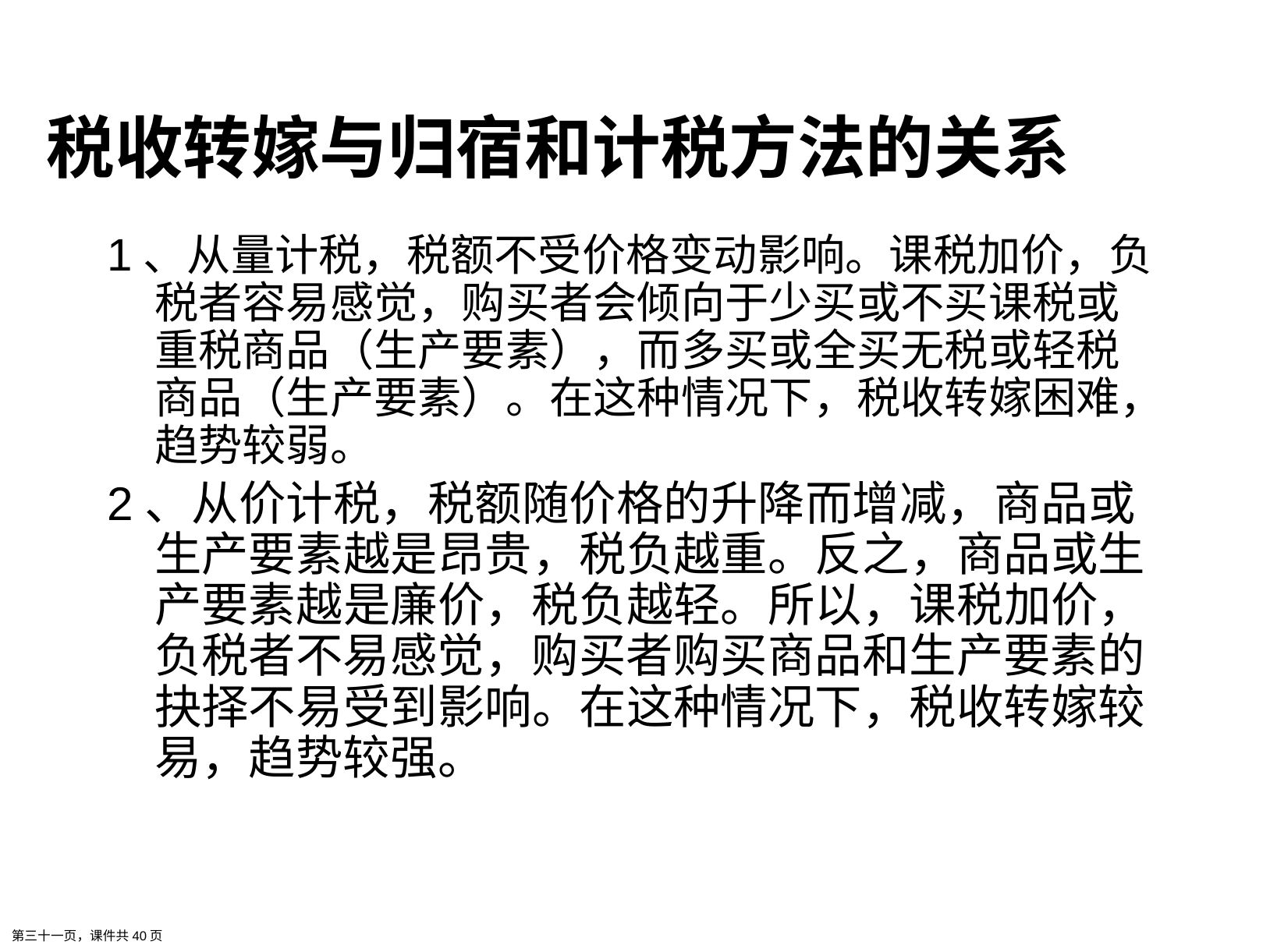

税收转嫁与归宿和计税方法的关系
1、从量计税，税额不受价格变动影响。课税加价，负税者容易感觉，购买者会倾向于少买或不买课税或重税商品（生产要素），而多买或全买无税或轻税商品（生产要素）。在这种情况下，税收转嫁困难，趋势较弱。
2、从价计税，税额随价格的升降而增减，商品或生产要素越是昂贵，税负越重。反之，商品或生产要素越是廉价，税负越轻。所以，课税加价，负税者不易感觉，购买者购买商品和生产要素的抉择不易受到影响。在这种情况下，税收转嫁较易，趋势较强。
第三十一页，课件共40页